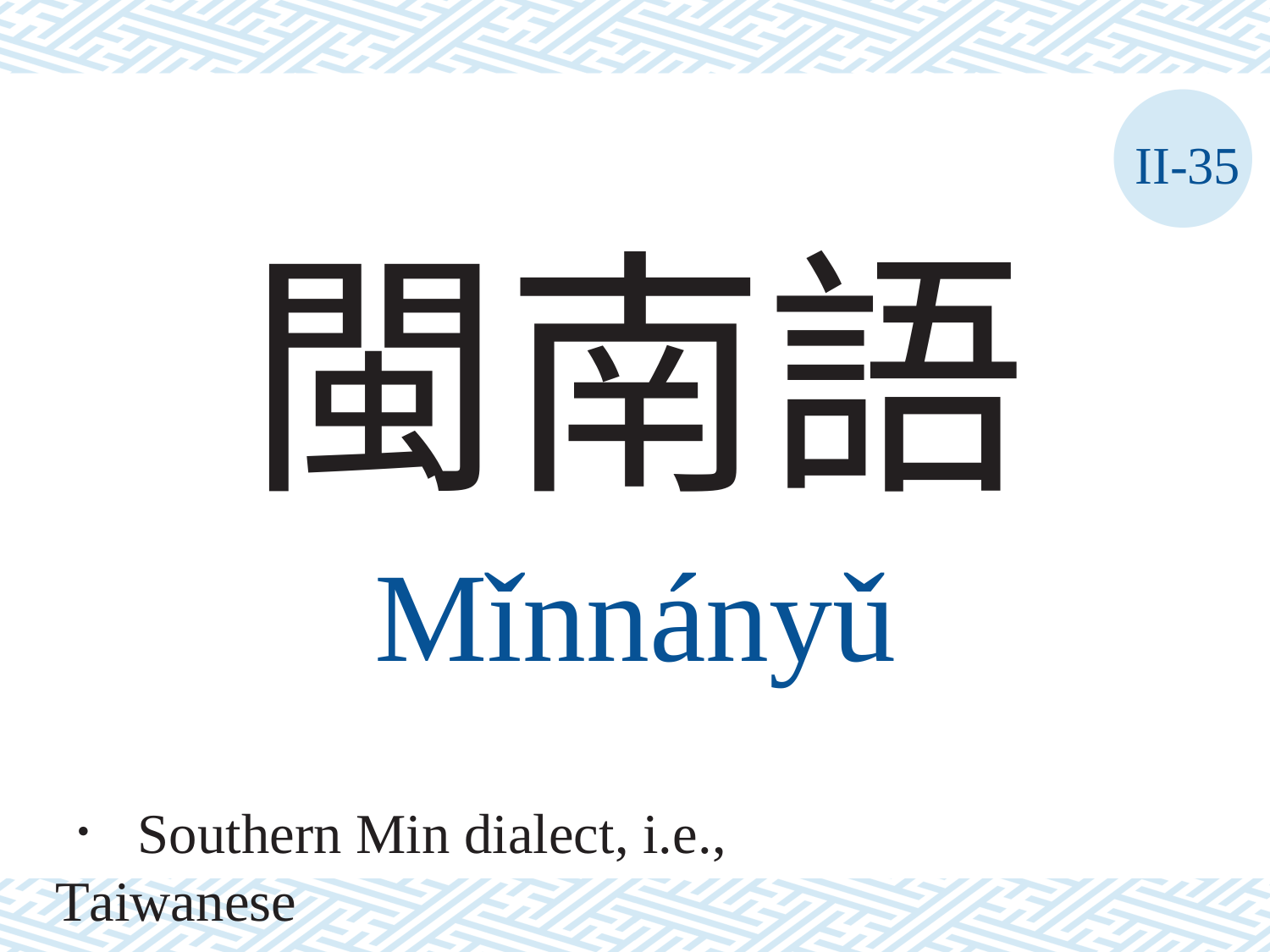

II-35
閩南語
Mǐnnányǔ
． Southern Min dialect, i.e., Taiwanese